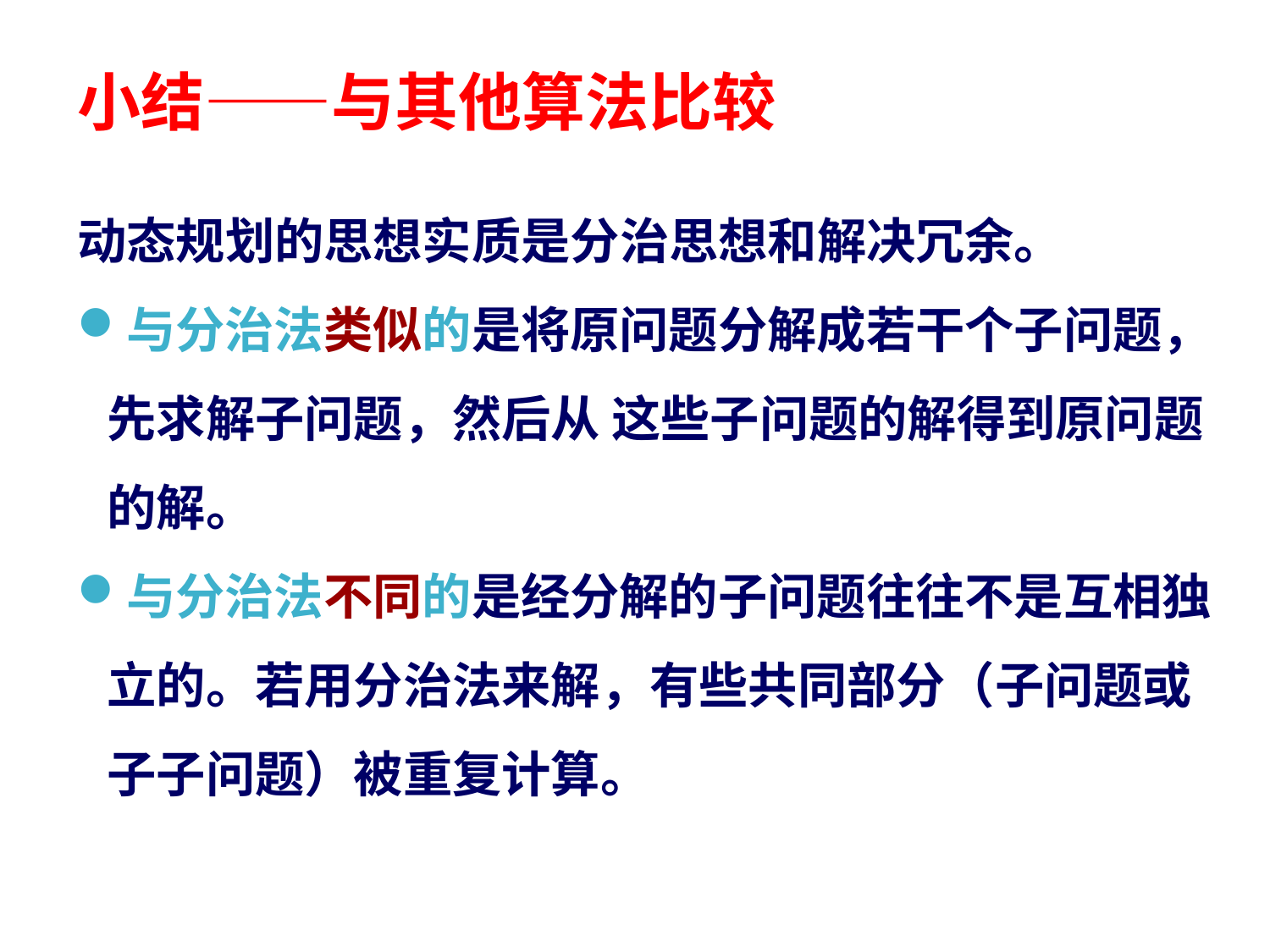

小结——与其他算法比较
动态规划的思想实质是分治思想和解决冗余。
与分治法类似的是将原问题分解成若干个子问题，先求解子问题，然后从 这些子问题的解得到原问题的解。
与分治法不同的是经分解的子问题往往不是互相独立的。若用分治法来解，有些共同部分（子问题或子子问题）被重复计算。